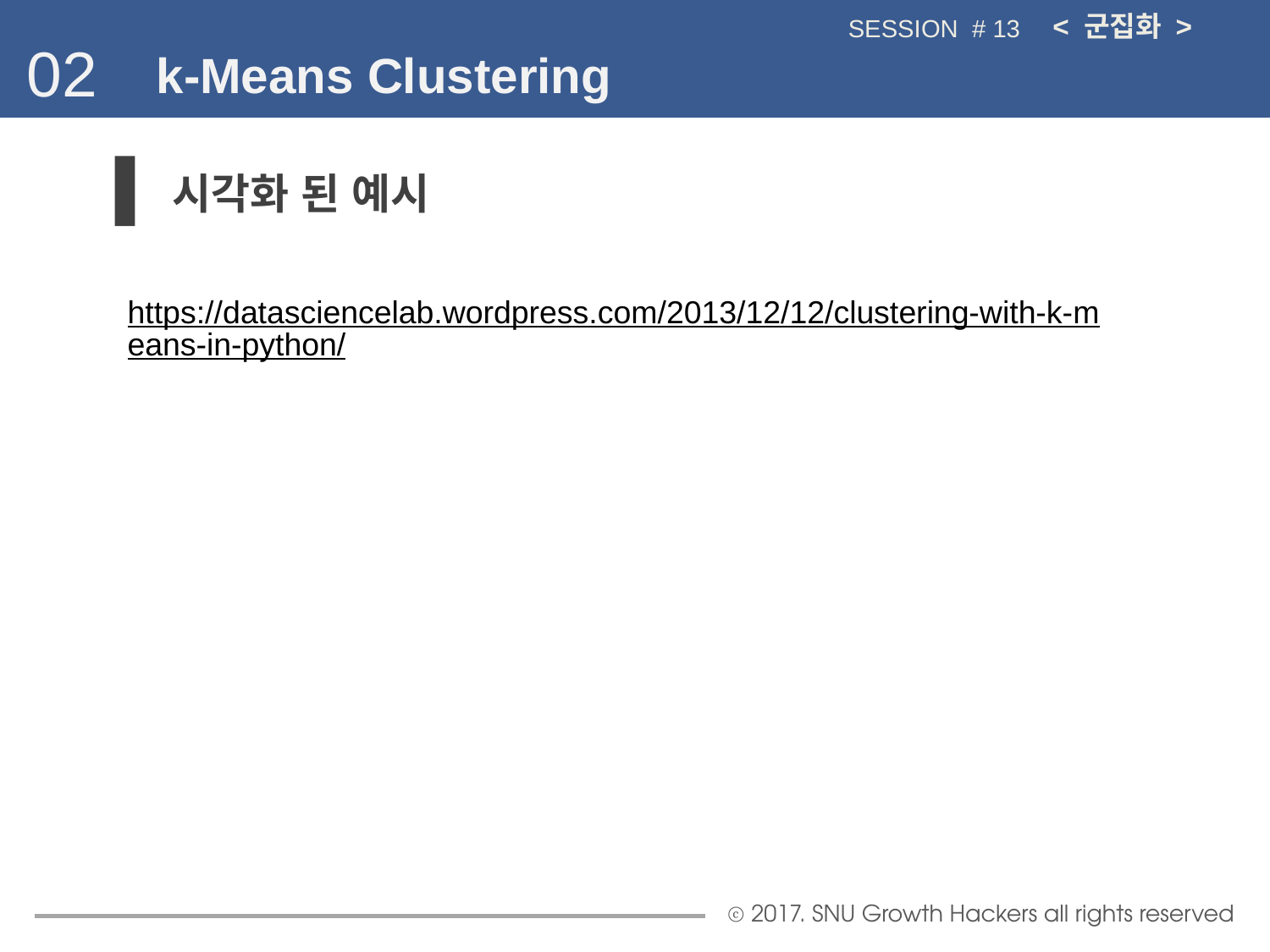

< 군집화 >
SESSION  # 13
02
k-Means Clustering

시각화 된 예시
https://datasciencelab.wordpress.com/2013/12/12/clustering-with-k-means-in-python/
ⓒ 2017. SNU Growth Hackers all rights reserved